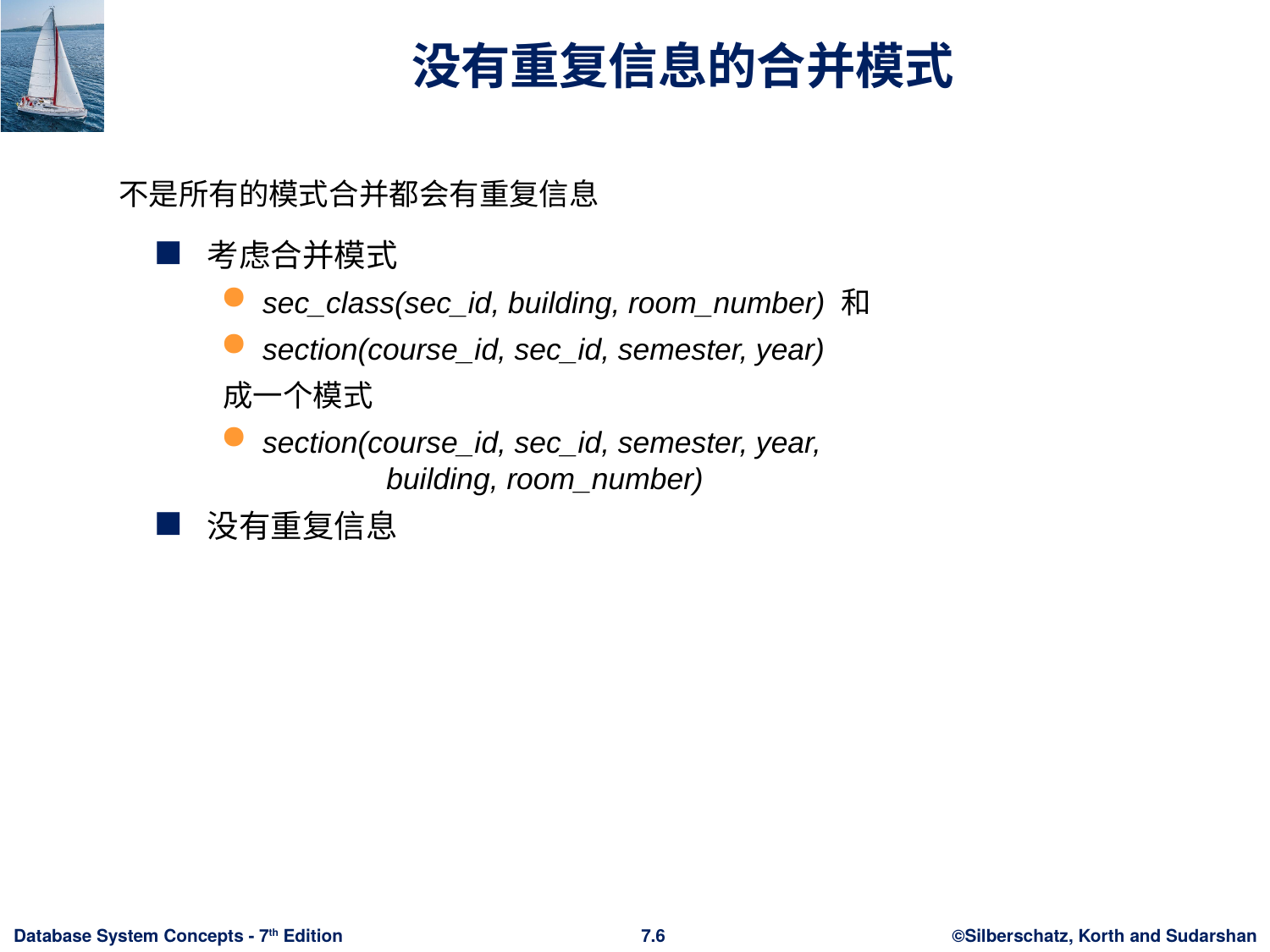

# 没有重复信息的合并模式
不是所有的模式合并都会有重复信息
考虑合并模式
sec_class(sec_id, building, room_number) 和
section(course_id, sec_id, semester, year)
成一个模式
section(course_id, sec_id, semester, year,
               building, room_number)
没有重复信息